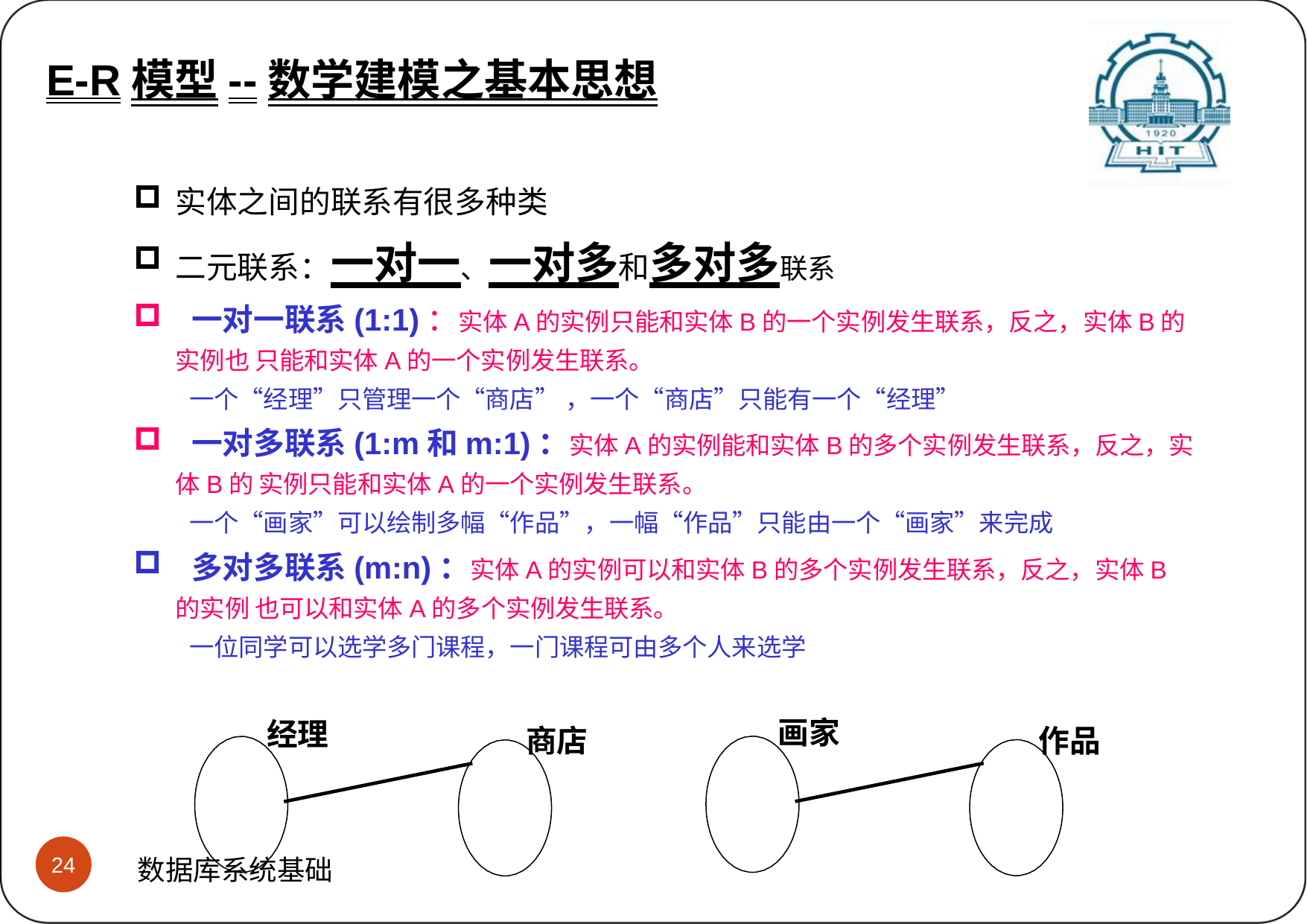

E-R模型--数学建模之基本思想
# E-R模型--数据建模之基本思想 (7)有什么样的联系需要区分呢?
实体之间的联系有很多种类
二元联系：一对一、一对多和多对多联系
 一对一联系(1:1)：实体A的实例只能和实体B的一个实例发生联系，反之，实体B的实例也 只能和实体A的一个实例发生联系。
一个“经理”只管理一个“商店” ，一个“商店”只能有一个“经理”
 一对多联系(1:m和m:1)：实体A的实例能和实体B的多个实例发生联系，反之，实体B的 实例只能和实体A的一个实例发生联系。
一个“画家”可以绘制多幅“作品”，一幅“作品”只能由一个“画家”来完成
 多对多联系(m:n)：实体A的实例可以和实体B的多个实例发生联系，反之，实体B的实例 也可以和实体A的多个实例发生联系。
一位同学可以选学多门课程，一门课程可由多个人来选学
画家
经理
商店	作品